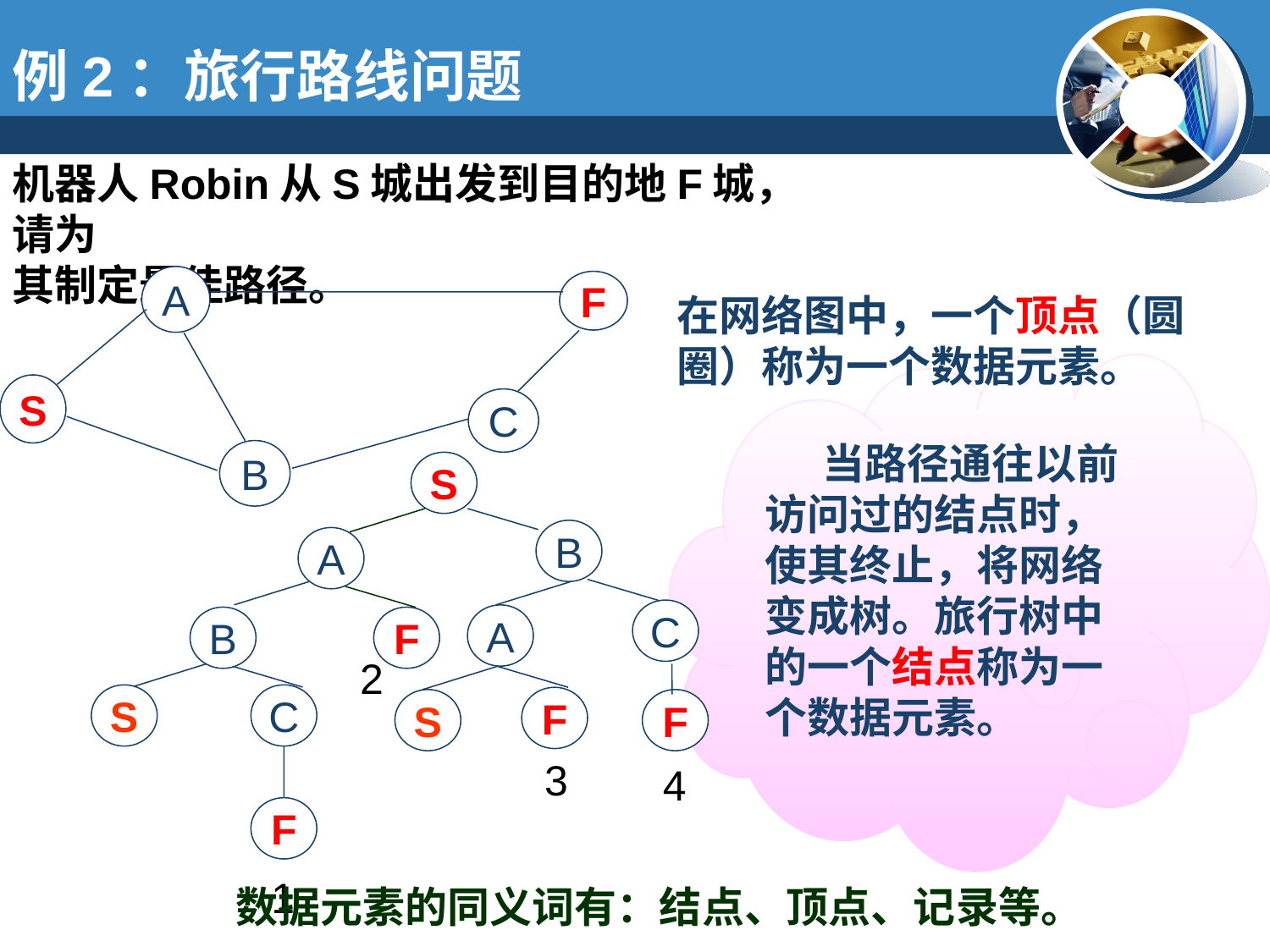

例2：旅行路线问题
机器人Robin从S城出发到目的地F城，请为
其制定最佳路径。
A
F

S
C

B
在网络图中，一个顶点（圆圈）称为一个数据元素。
     当路径通往以前访问过的结点时，使其终止，将网络变成树。旅行树中的一个结点称为一个数据元素。
S

B
A

C
A
B
F
2

S
C
F
S
F

3
4
F
1
数据元素的同义词有：结点、顶点、记录等。